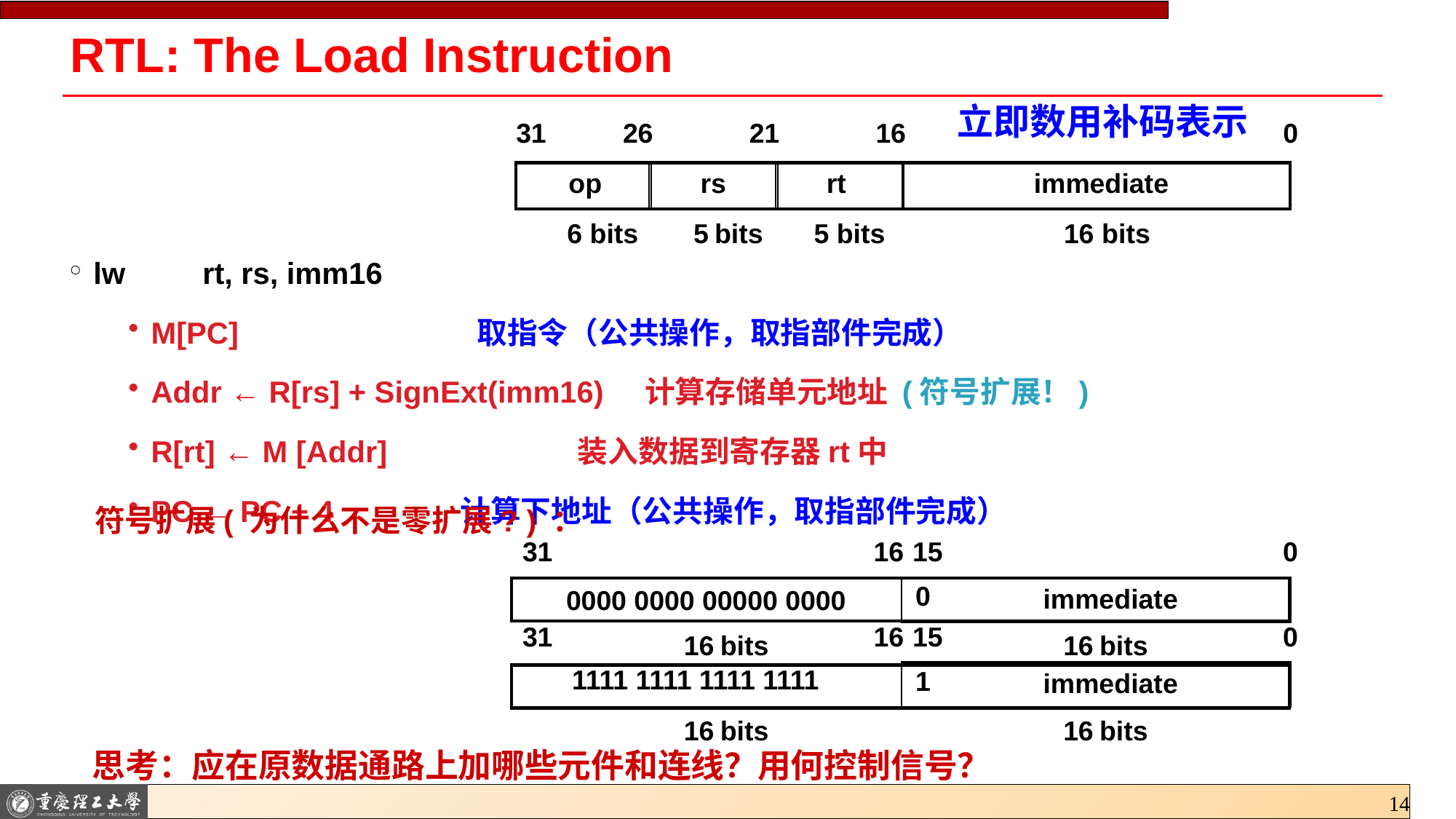

# RTL: The Load Instruction
立即数用补码表示
31
26
21
16
0
op

rs

rt

immediate

6 bits
5 bits
5 bits
16 bits
lw	rt, rs, imm16
M[PC]		            取指令（公共操作，取指部件完成）
Addr ← R[rs] + SignExt(imm16)    计算存储单元地址 (符号扩展！)
R[rt] ← M [Addr]	           装入数据到寄存器rt中
PC ← PC + 4	          计算下地址（公共操作，取指部件完成）
符号扩展( 为什么不是零扩展? ) ：
31
16
15
0
immediate

0000 0000 00000 0000

16 bits
16 bits
0
31
16
15
0
 1111 1111 1111 1111
1
immediate

16 bits
16 bits
思考：应在原数据通路上加哪些元件和连线？用何控制信号？